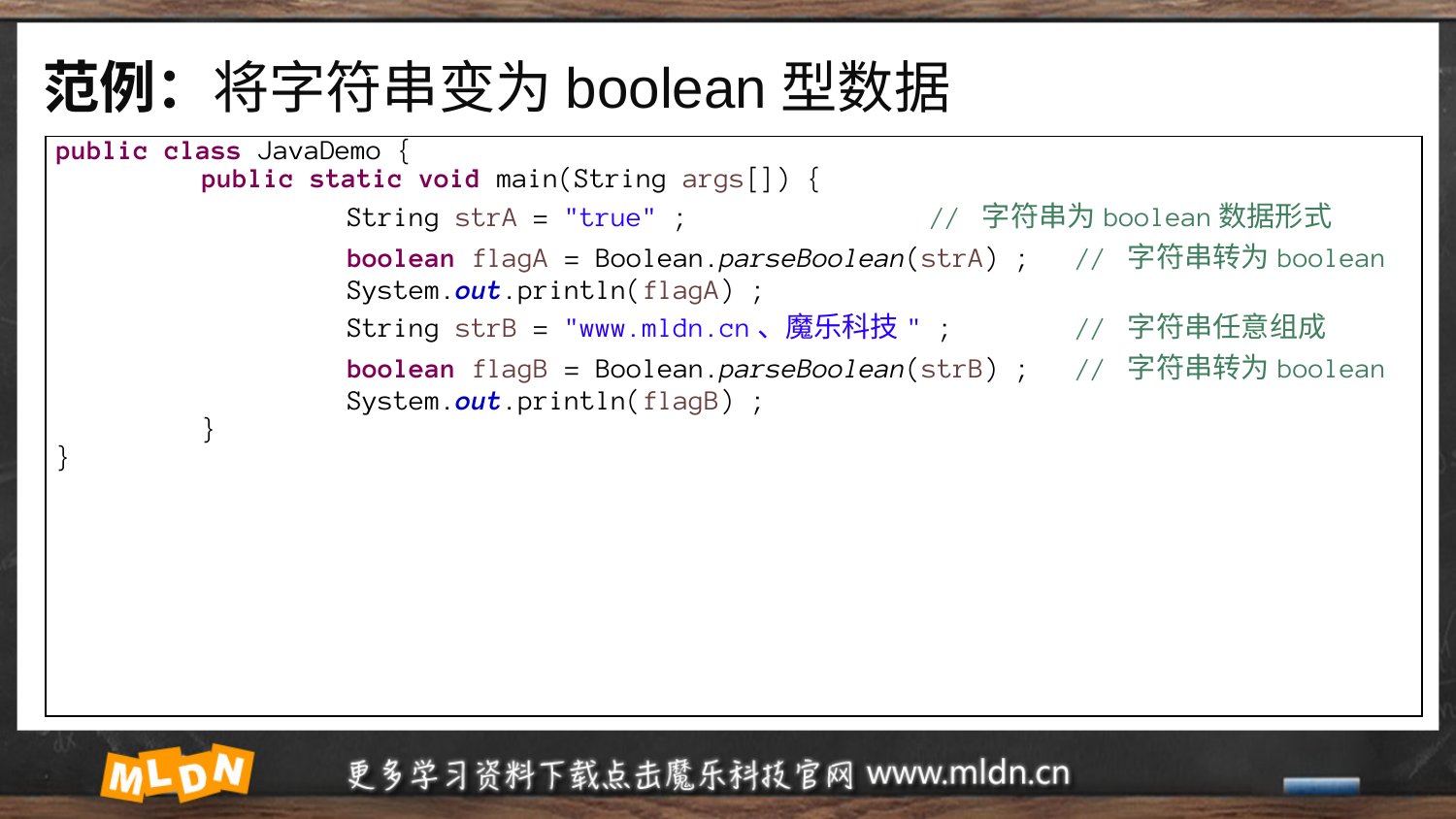

# 范例：将字符串变为boolean型数据
| public class JavaDemo { public static void main(String args[]) { String strA = "true" ; // 字符串为boolean数据形式 boolean flagA = Boolean.parseBoolean(strA) ; // 字符串转为boolean System.out.println(flagA) ; String strB = "www.mldn.cn、魔乐科技" ; // 字符串任意组成 boolean flagB = Boolean.parseBoolean(strB) ; // 字符串转为boolean System.out.println(flagB) ; } } |
| --- |